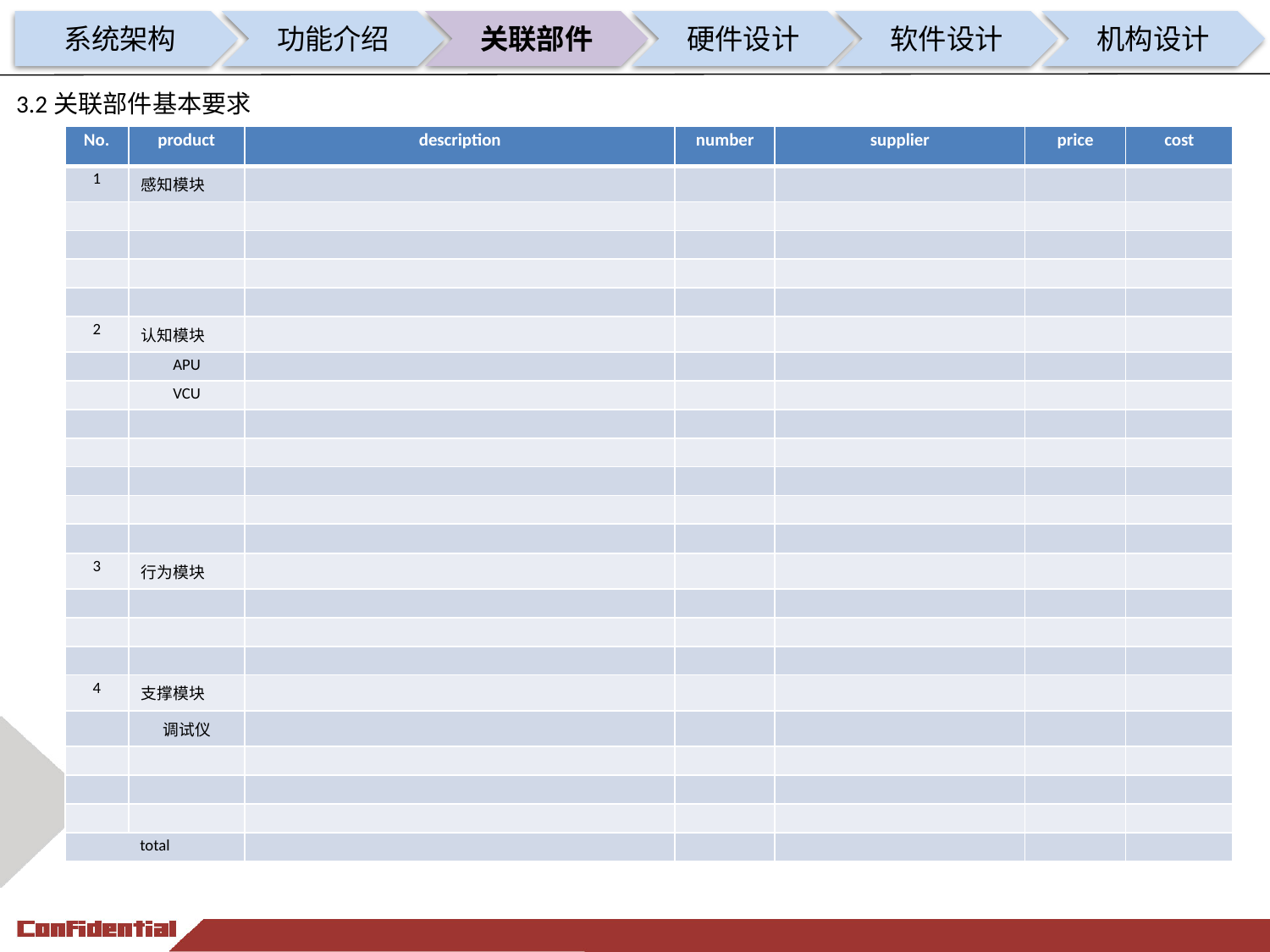

系统架构
功能介绍
关联部件
硬件设计
软件设计
机构设计
3.2关联部件基本要求
| No. | product | description | number | supplier | price | cost |
| --- | --- | --- | --- | --- | --- | --- |
| 1 | 感知模块 |  |  |  |  |  |
|  |  |  |  |  |  |  |
|  |  |  |  |  |  |  |
|  |  |  |  |  |  |  |
|  |  |  |  |  |  |  |
| 2 | 认知模块 |  |  |  |  |  |
|  | APU |  |  |  |  |  |
|  | VCU |  |  |  |  |  |
|  |  |  |  |  |  |  |
|  |  |  |  |  |  |  |
|  |  |  |  |  |  |  |
|  |  |  |  |  |  |  |
|  |  |  |  |  |  |  |
| 3 | 行为模块 |  |  |  |  |  |
|  |  |  |  |  |  |  |
|  |  |  |  |  |  |  |
|  |  |  |  |  |  |  |
| 4 | 支撑模块 |  |  |  |  |  |
|  | 调试仪 |  |  |  |  |  |
|  |  |  |  |  |  |  |
|  |  |  |  |  |  |  |
|  |  |  |  |  |  |  |
| total |  |  |  |  |  |  |